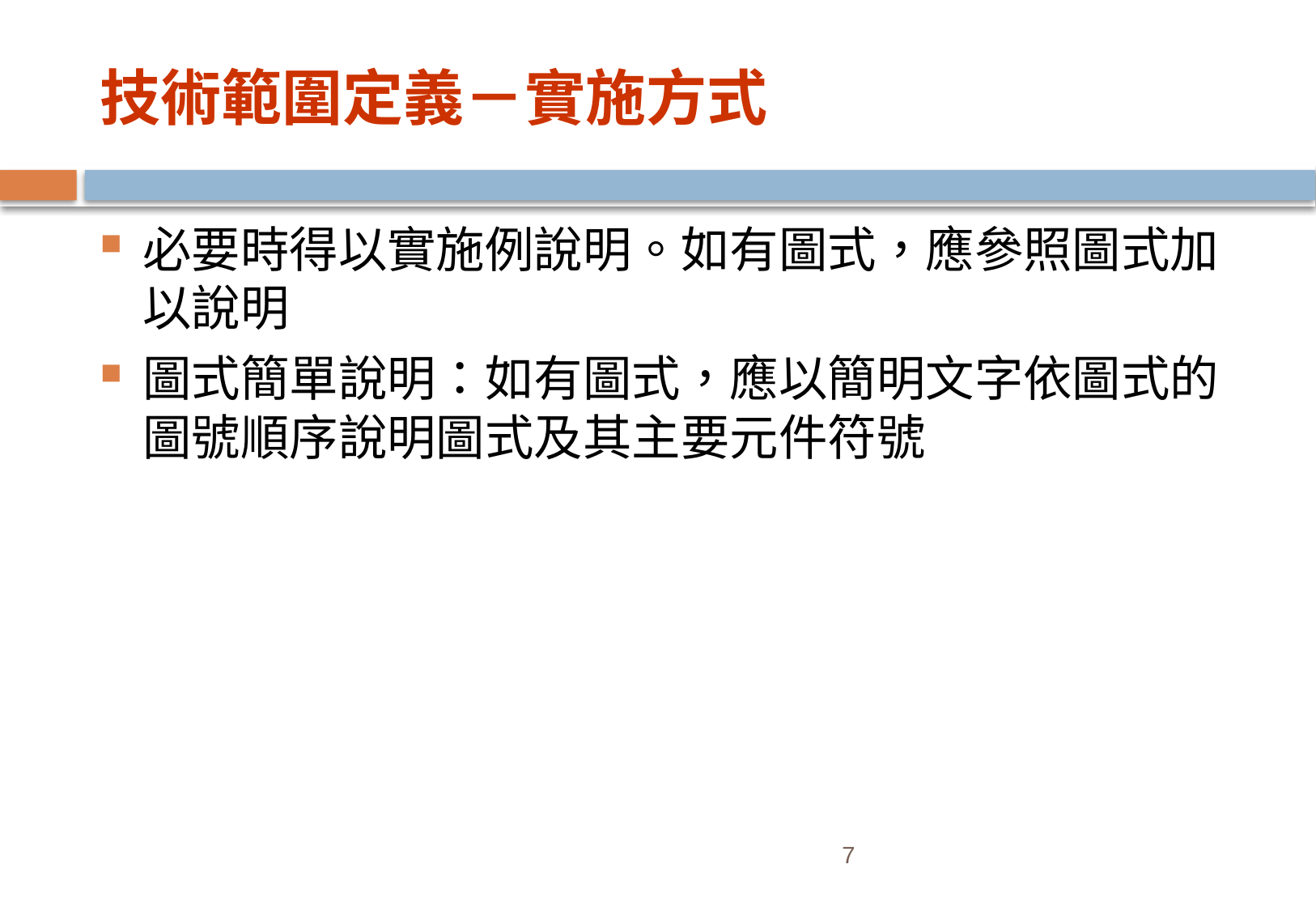

# 技術範圍定義－實施方式
必要時得以實施例說明。如有圖式，應參照圖式加以說明
圖式簡單說明：如有圖式，應以簡明文字依圖式的圖號順序說明圖式及其主要元件符號

7